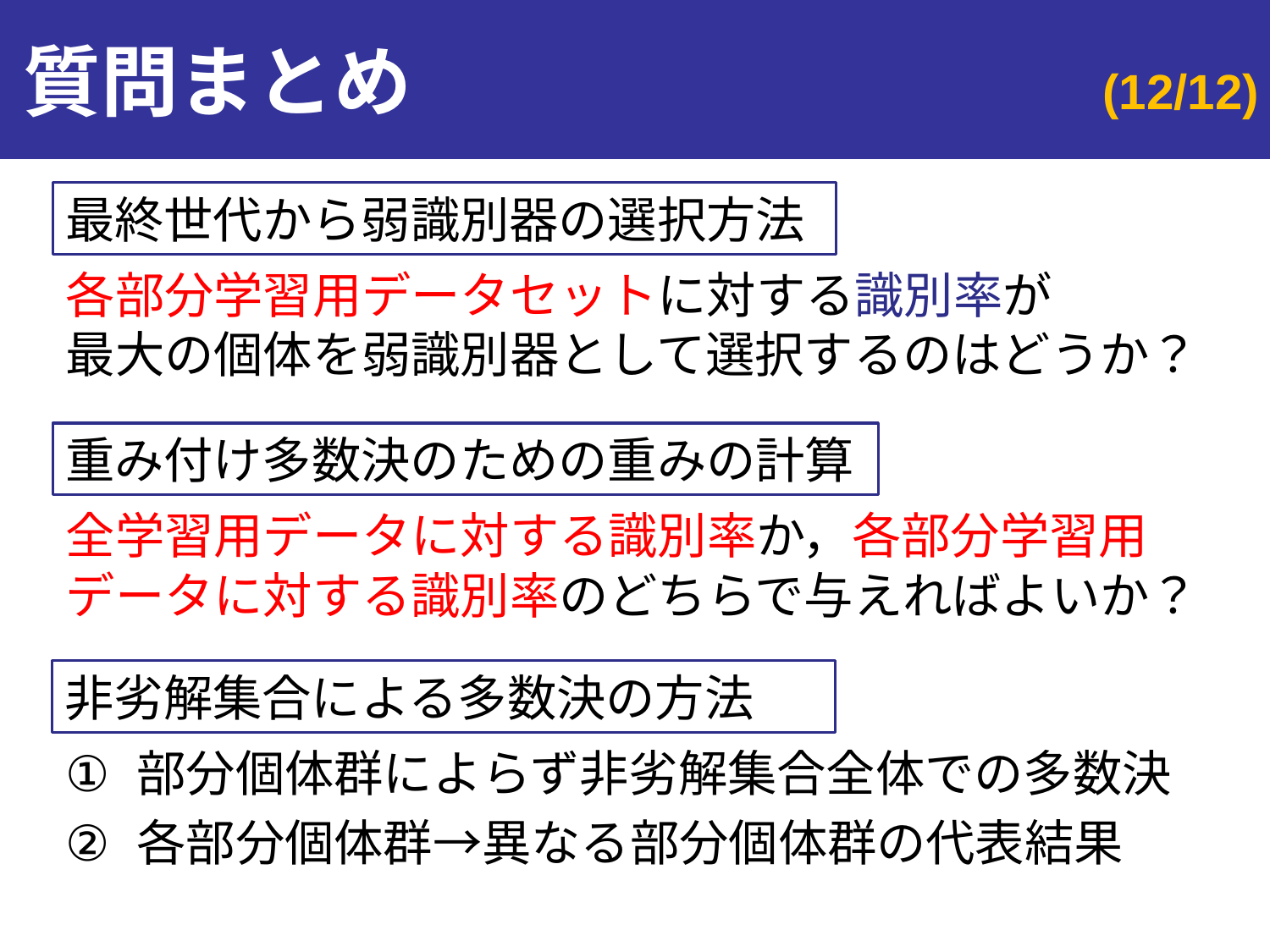

# 質問まとめ
最終世代から弱識別器の選択方法
各部分学習用データセットに対する識別率が
最大の個体を弱識別器として選択するのはどうか？
重み付け多数決のための重みの計算
全学習用データに対する識別率か，各部分学習用
データに対する識別率のどちらで与えればよいか？
非劣解集合による多数決の方法
部分個体群によらず非劣解集合全体での多数決
各部分個体群→異なる部分個体群の代表結果